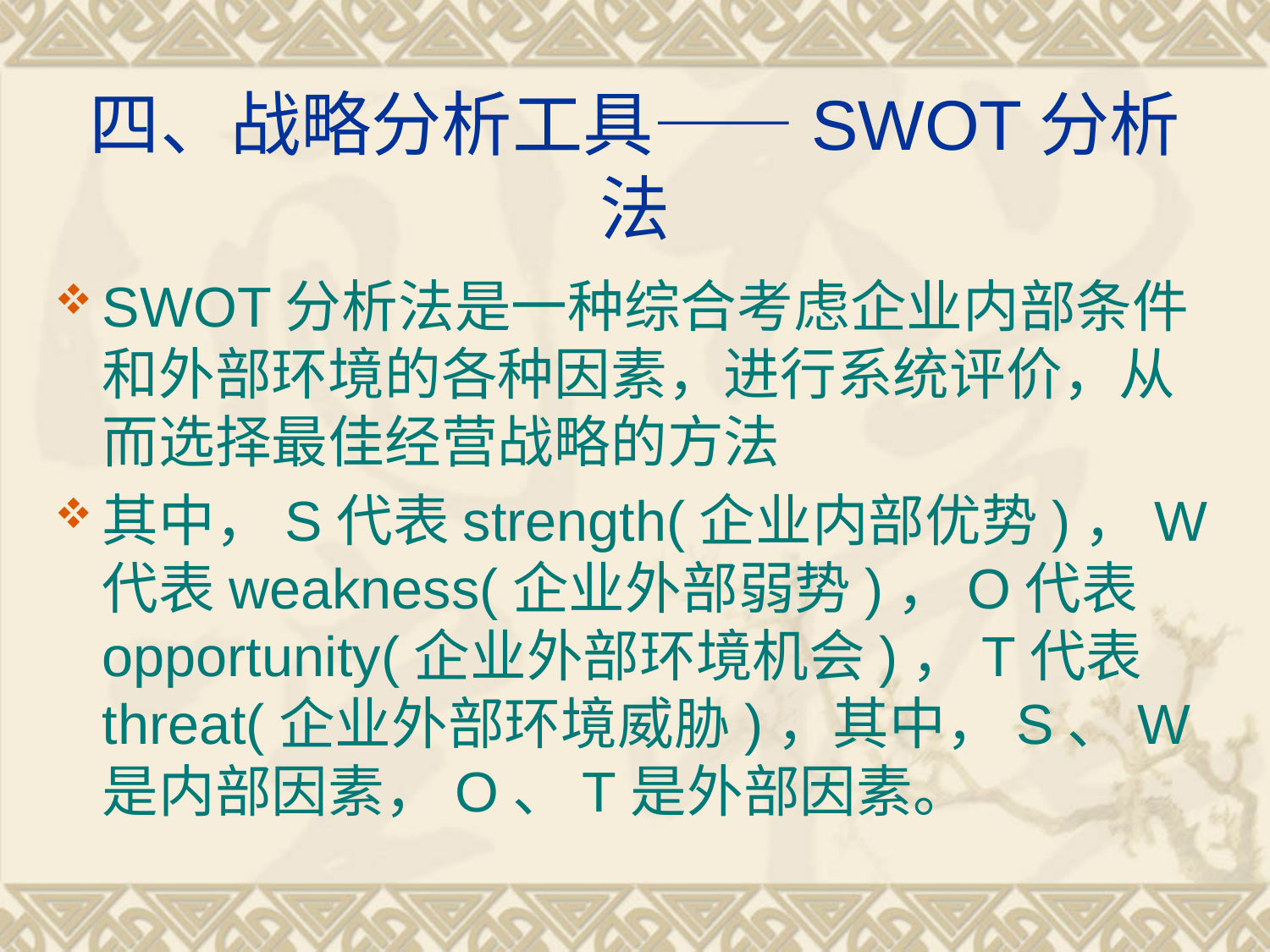

# 四、战略分析工具——SWOT分析法
SWOT分析法是一种综合考虑企业内部条件和外部环境的各种因素，进行系统评价，从而选择最佳经营战略的方法
其中，S代表strength(企业内部优势)，W代表weakness(企业外部弱势)，O代表opportunity(企业外部环境机会)，T代表threat(企业外部环境威胁)，其中，S、W是内部因素，O、T是外部因素。